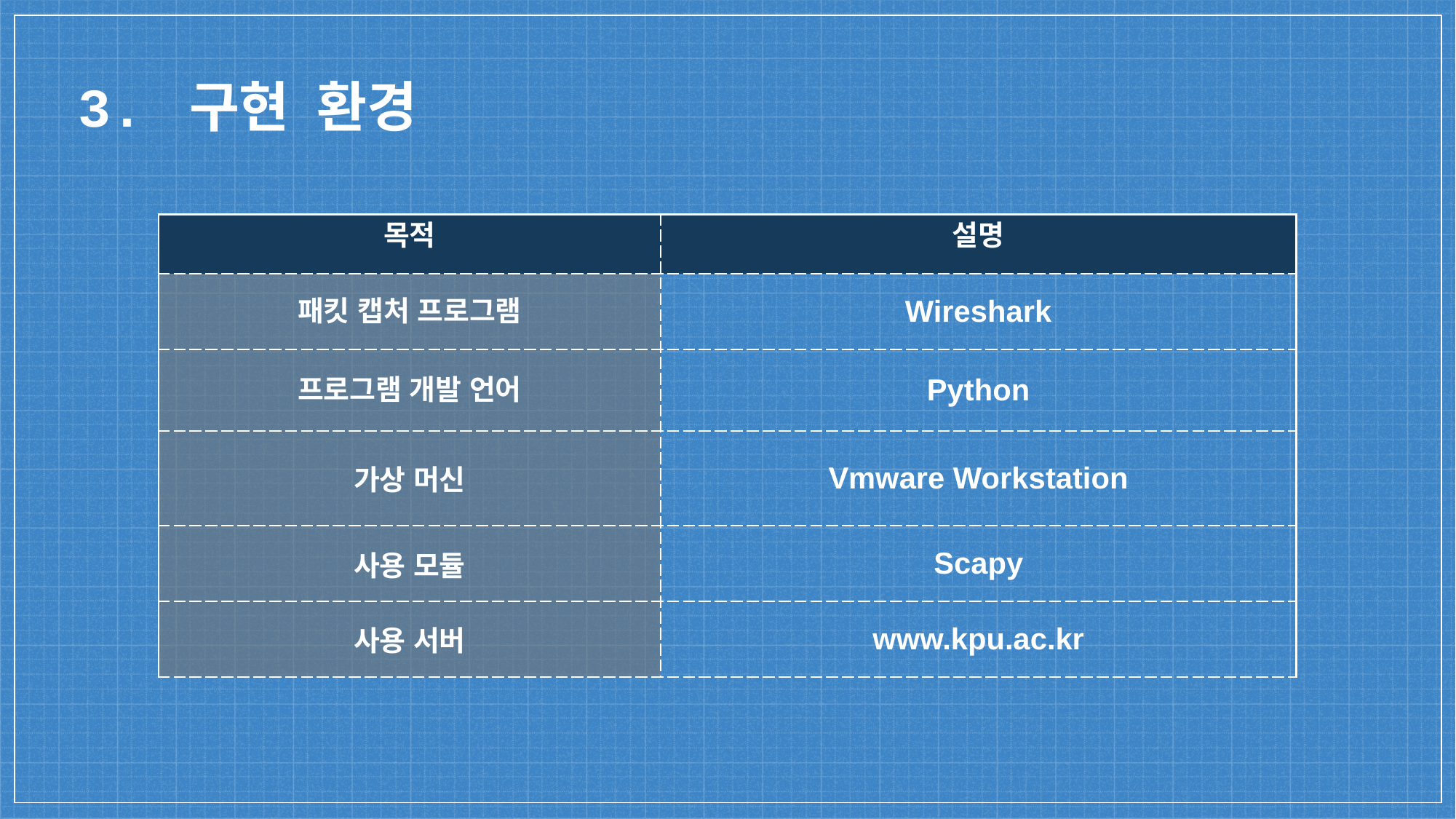

# 3. 구현 환경
| 목적 | 설명 |
| --- | --- |
| 패킷 캡처 프로그램 | Wireshark |
| 프로그램 개발 언어 | Python |
| 가상 머신 | Vmware Workstation |
| 사용 모듈 | Scapy |
| 사용 서버 | www.kpu.ac.kr |